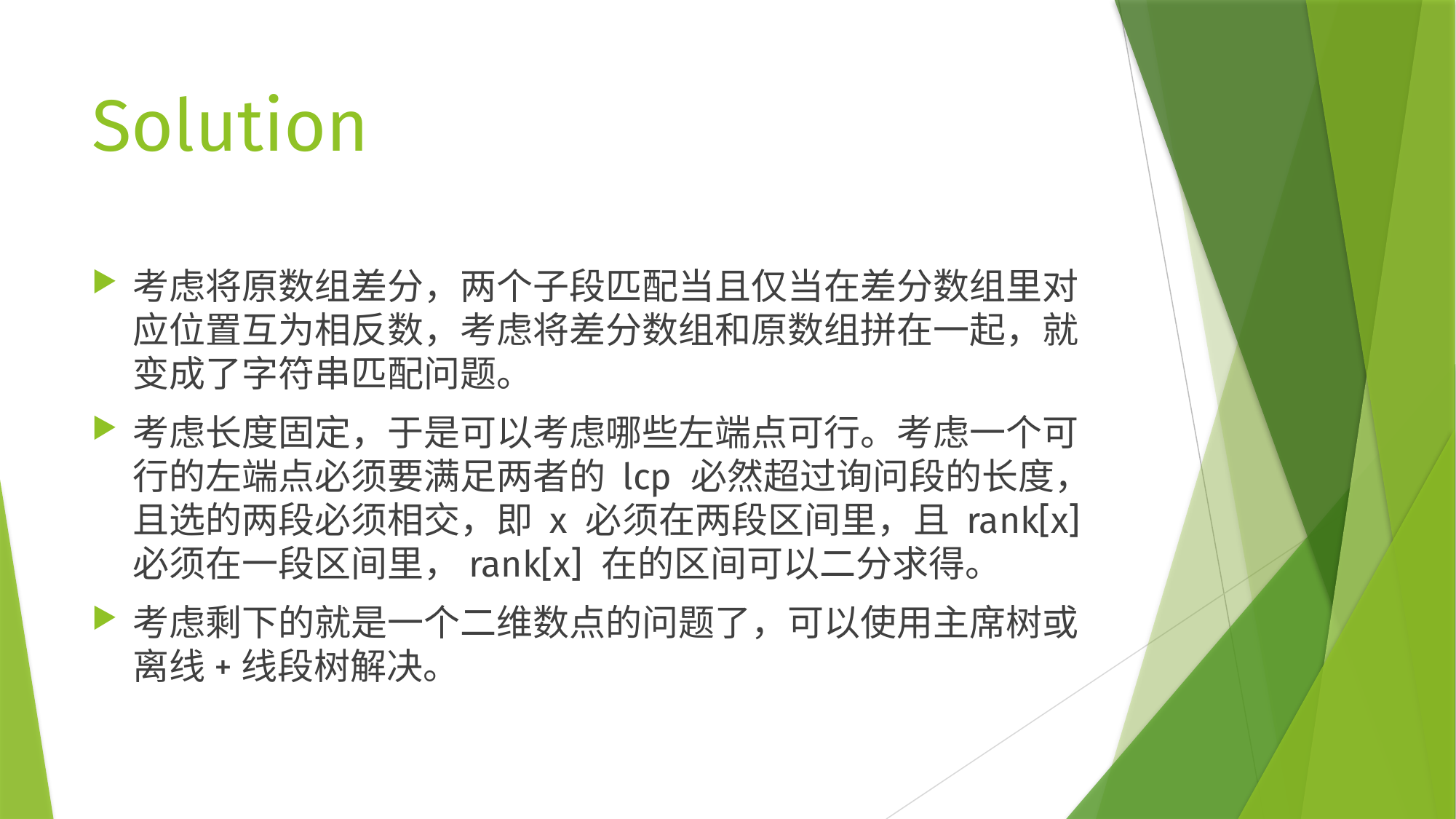

# Solution
考虑将原数组差分，两个子段匹配当且仅当在差分数组里对应位置互为相反数，考虑将差分数组和原数组拼在一起，就变成了字符串匹配问题。
考虑长度固定，于是可以考虑哪些左端点可行。考虑一个可行的左端点必须要满足两者的 lcp 必然超过询问段的长度，且选的两段必须相交，即 x 必须在两段区间里，且 rank[x] 必须在一段区间里，rank[x] 在的区间可以二分求得。
考虑剩下的就是一个二维数点的问题了，可以使用主席树或离线+线段树解决。